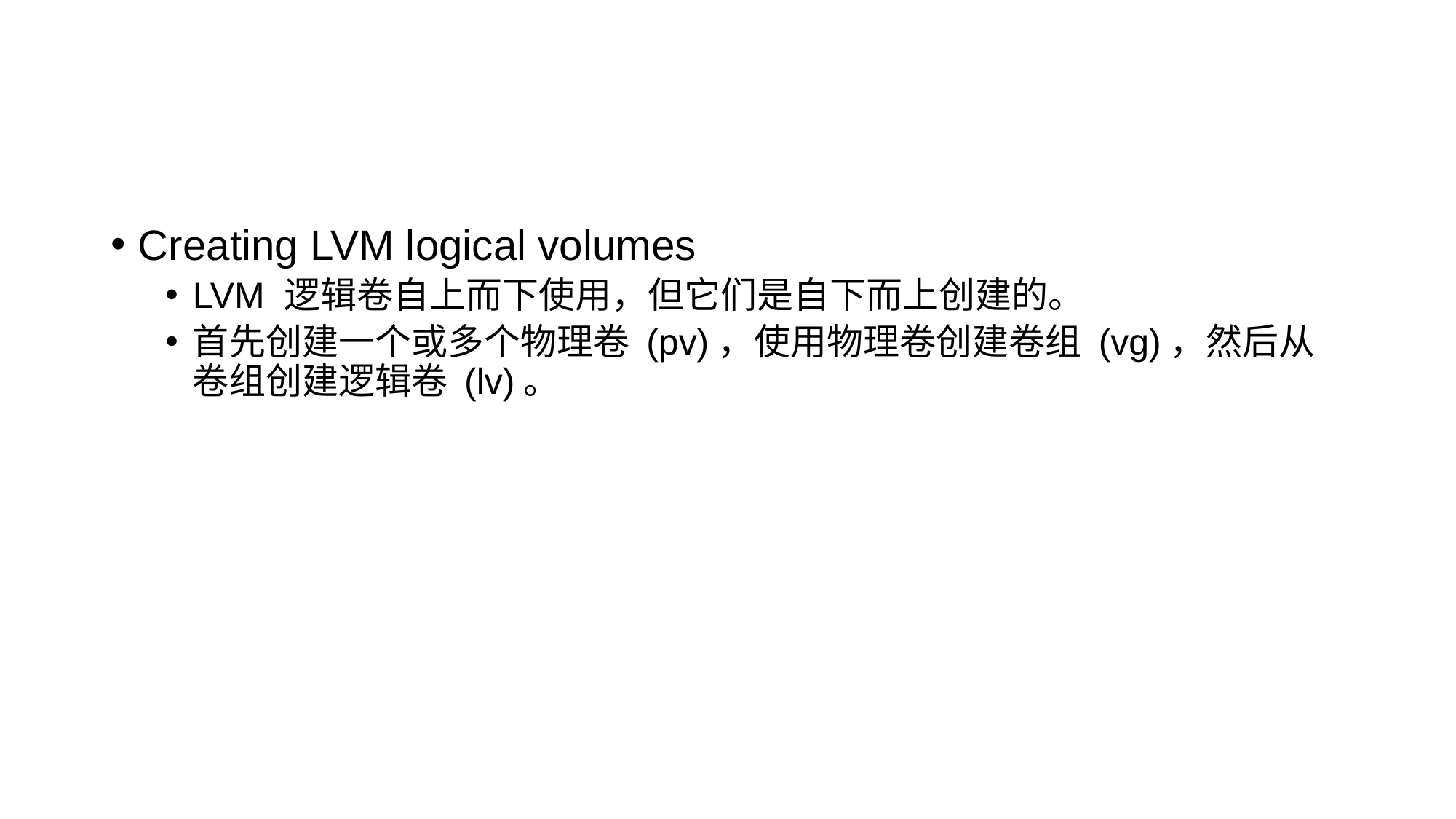

#
Creating LVM logical volumes
LVM 逻辑卷自上而下使用，但它们是自下而上创建的。
首先创建一个或多个物理卷 (pv)，使用物理卷创建卷组 (vg)，然后从卷组创建逻辑卷 (lv)。